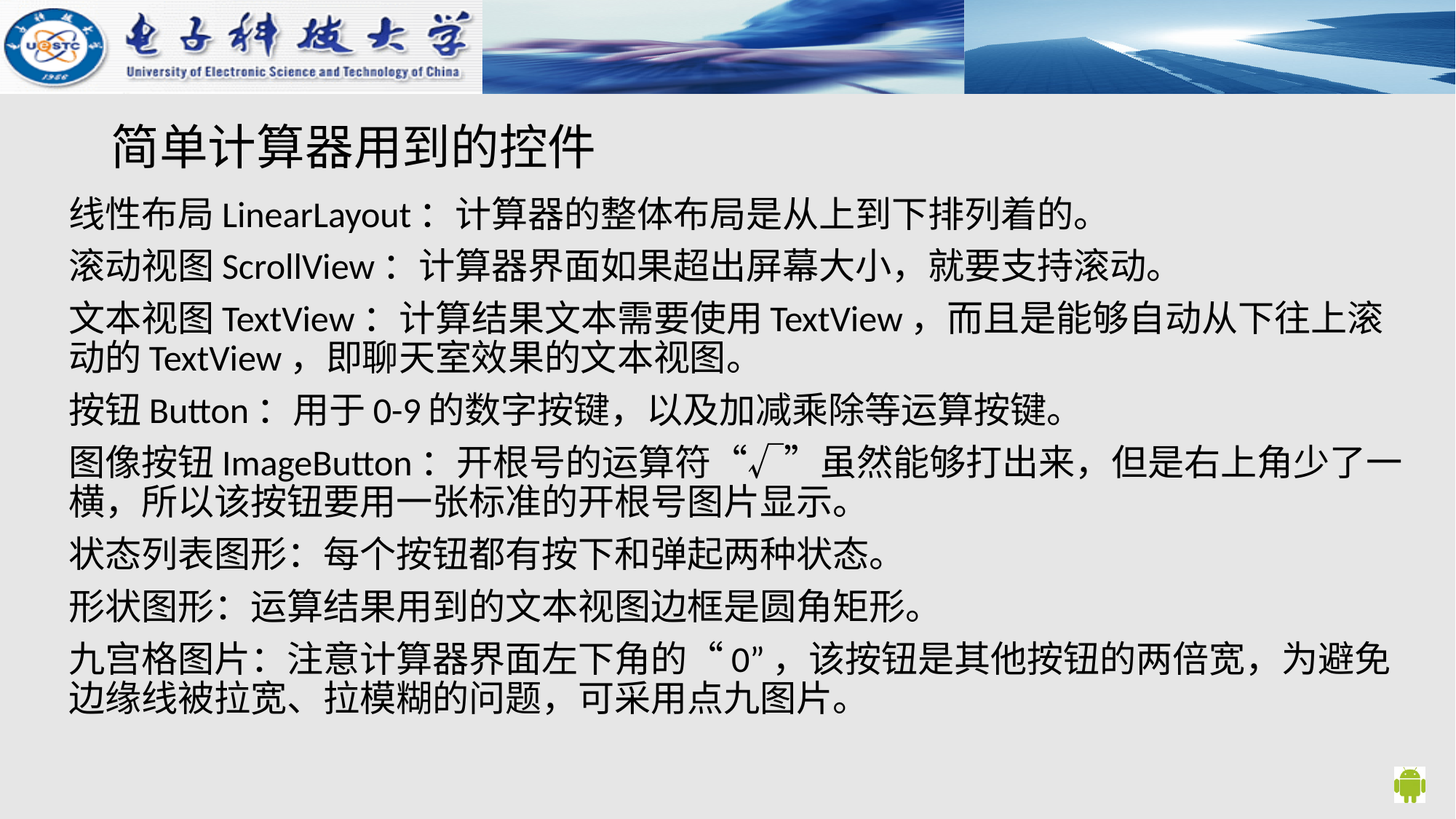

# 简单计算器用到的控件
线性布局LinearLayout：计算器的整体布局是从上到下排列着的。
滚动视图ScrollView：计算器界面如果超出屏幕大小，就要支持滚动。
文本视图TextView：计算结果文本需要使用TextView，而且是能够自动从下往上滚动的TextView，即聊天室效果的文本视图。
按钮Button：用于0-9的数字按键，以及加减乘除等运算按键。
图像按钮ImageButton：开根号的运算符“√”虽然能够打出来，但是右上角少了一横，所以该按钮要用一张标准的开根号图片显示。
状态列表图形：每个按钮都有按下和弹起两种状态。
形状图形：运算结果用到的文本视图边框是圆角矩形。
九宫格图片：注意计算器界面左下角的“0”，该按钮是其他按钮的两倍宽，为避免边缘线被拉宽、拉模糊的问题，可采用点九图片。